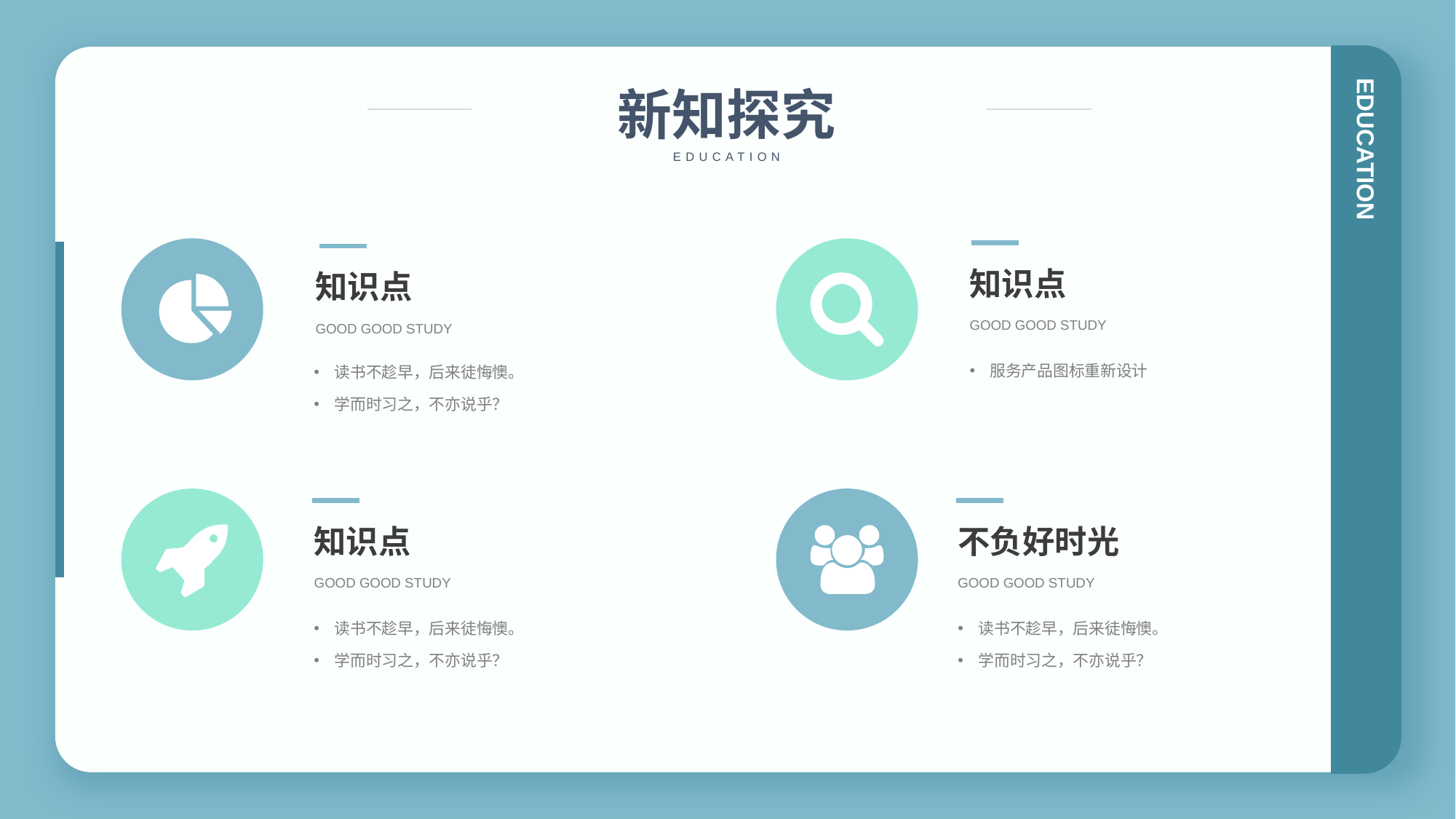

新知探究
EDUCATION

知识点
知识点

GOOD GOOD STUDY
GOOD GOOD STUDY
服务产品图标重新设计
读书不趁早，后来徒悔懊。
学而时习之，不亦说乎？

知识点
不负好时光

GOOD GOOD STUDY
GOOD GOOD STUDY
读书不趁早，后来徒悔懊。
学而时习之，不亦说乎？
读书不趁早，后来徒悔懊。
学而时习之，不亦说乎？